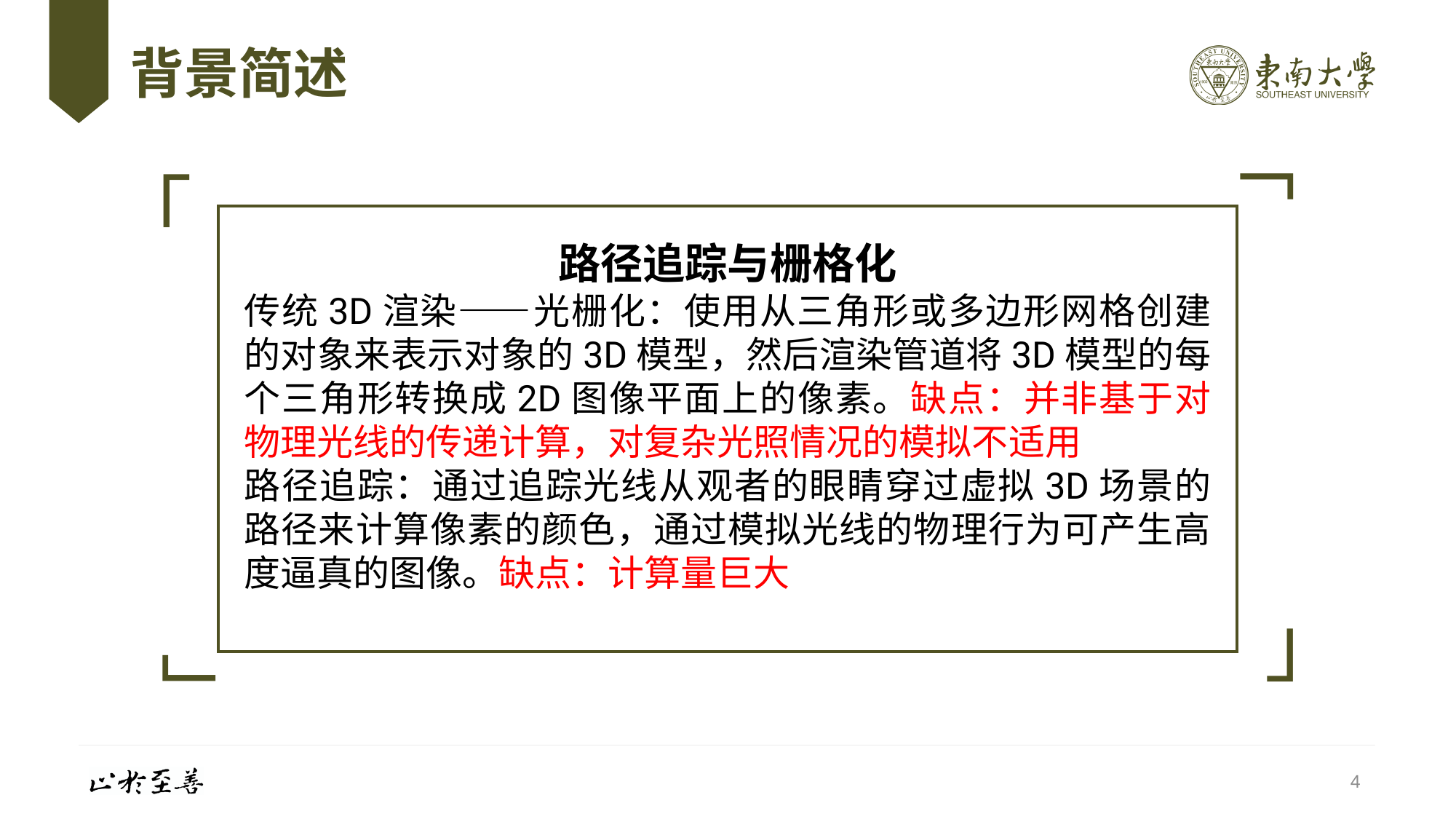

# 背景简述
「
」
路径追踪与栅格化
传统3D渲染——光栅化：使用从三角形或多边形网格创建的对象来表示对象的3D模型，然后渲染管道将3D模型的每个三角形转换成2D图像平面上的像素。缺点：并非基于对物理光线的传递计算，对复杂光照情况的模拟不适用
路径追踪：通过追踪光线从观者的眼睛穿过虚拟3D场景的路径来计算像素的颜色，通过模拟光线的物理行为可产生高度逼真的图像。缺点：计算量巨大
「
」
4